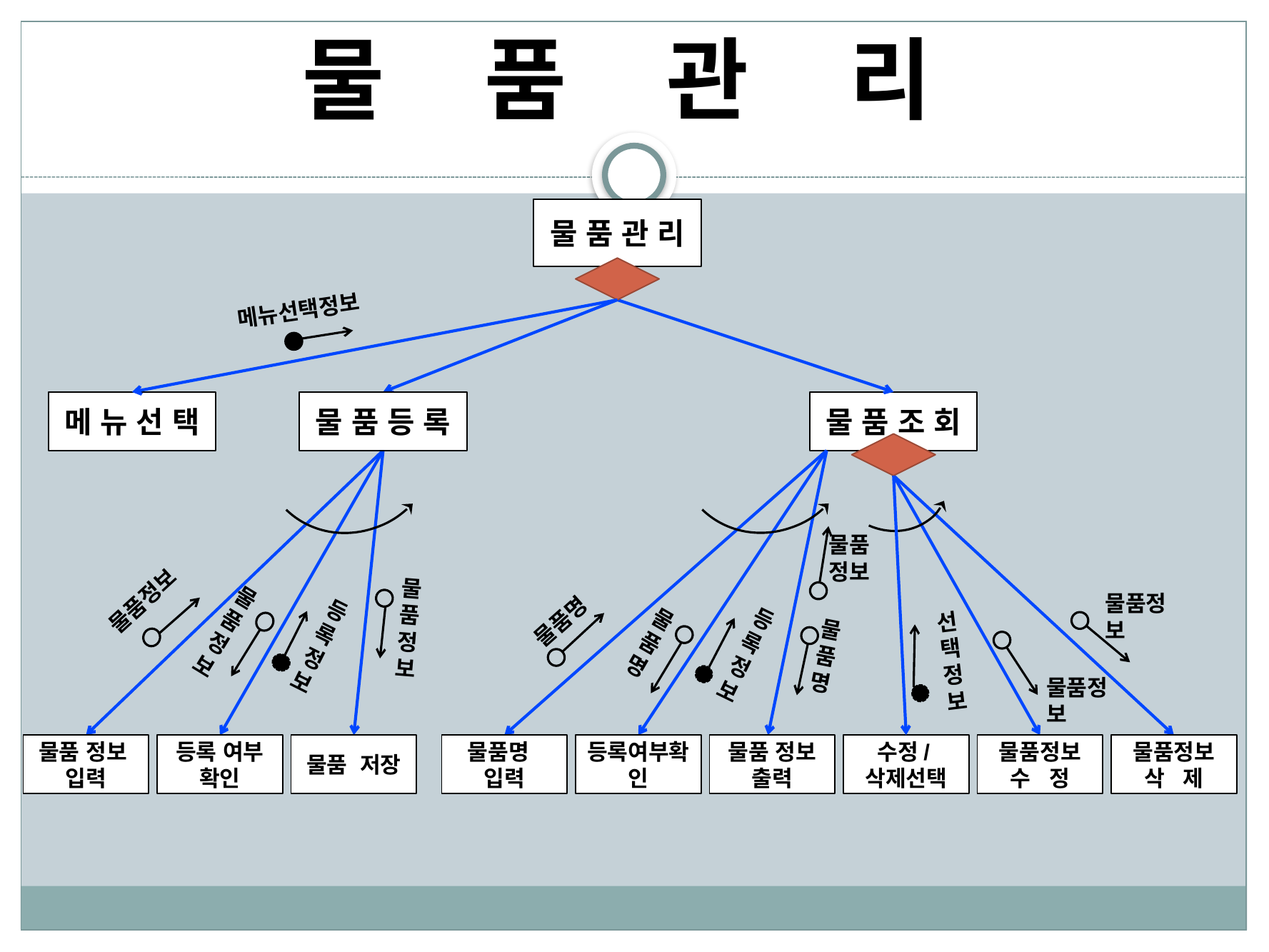

# 물    품    관    리
물 품 관 리

메뉴선택정보

메 뉴 선 택
물 품 등 록
물 품 조 회

물품정보

물품정보
물품정보
물품정보
물품정보
물품명

등록
정
보

등록정보
물품명
선택정보

물품명

물품정보
물품 정보
입력
등록 여부
확인
물품  저장
물품명   입력
등록여부확인
물품 정보
출력
수정/삭제선택
물품정보 수   정
물품정보 삭   제